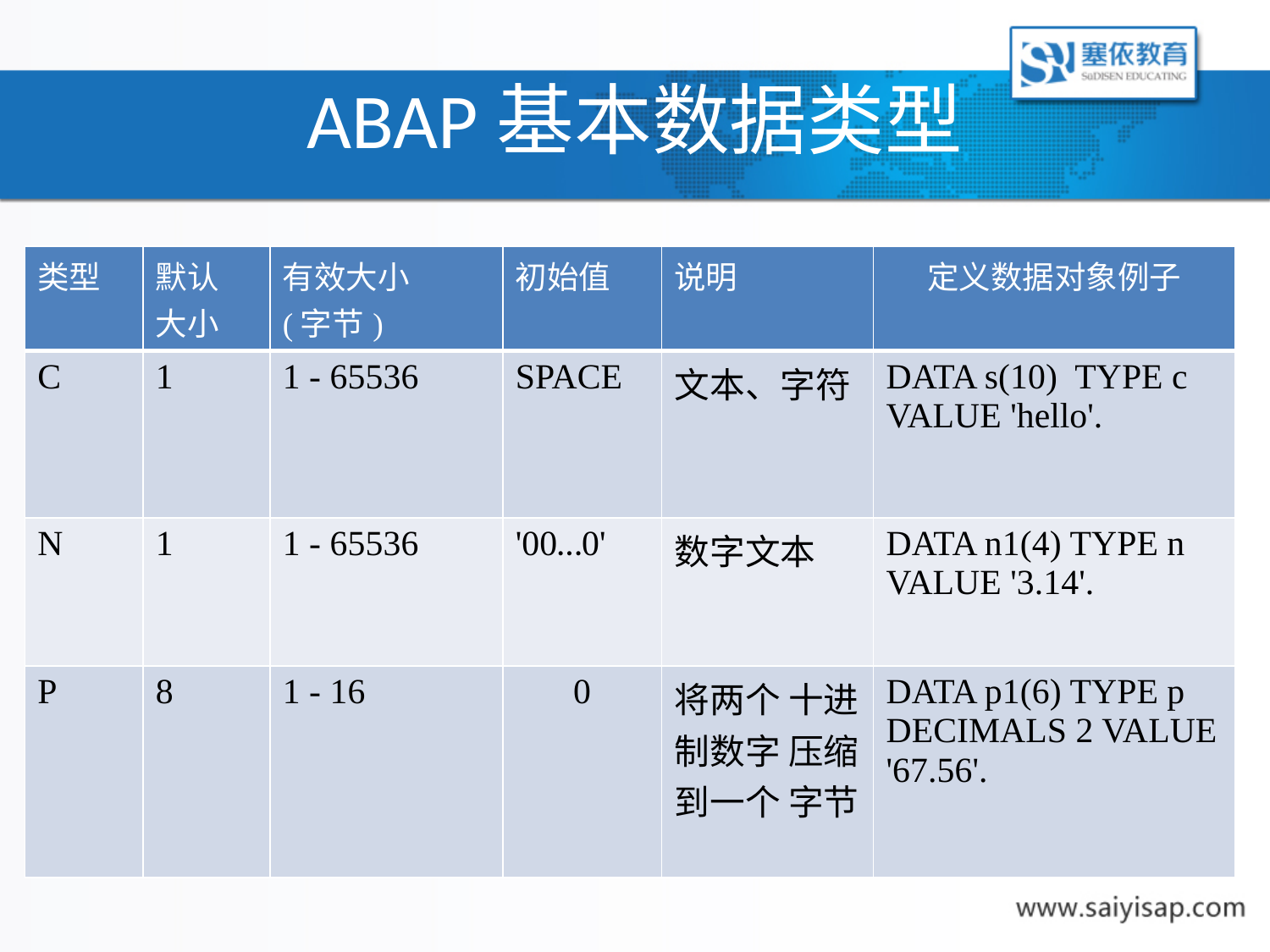

# ABAP基本数据类型

| 类型 | 默认 大小 | 有效大小 (字节) | 初始值 | 说明 | 定义数据对象例子 |
| --- | --- | --- | --- | --- | --- |
| C | 1 | 1 - 65536 | SPACE | 文本、字符 | DATA s(10) TYPE c VALUE 'hello'. |
| N | 1 | 1 - 65536 | '00…0' | 数字文本 | DATA n1(4) TYPE n VALUE '3.14'. |
| P | 8 | 1 - 16 | 0 | 将两个 十进 制数字 压缩 到一个 字节 | DATA p1(6) TYPE p DECIMALS 2 VALUE '67.56'. |